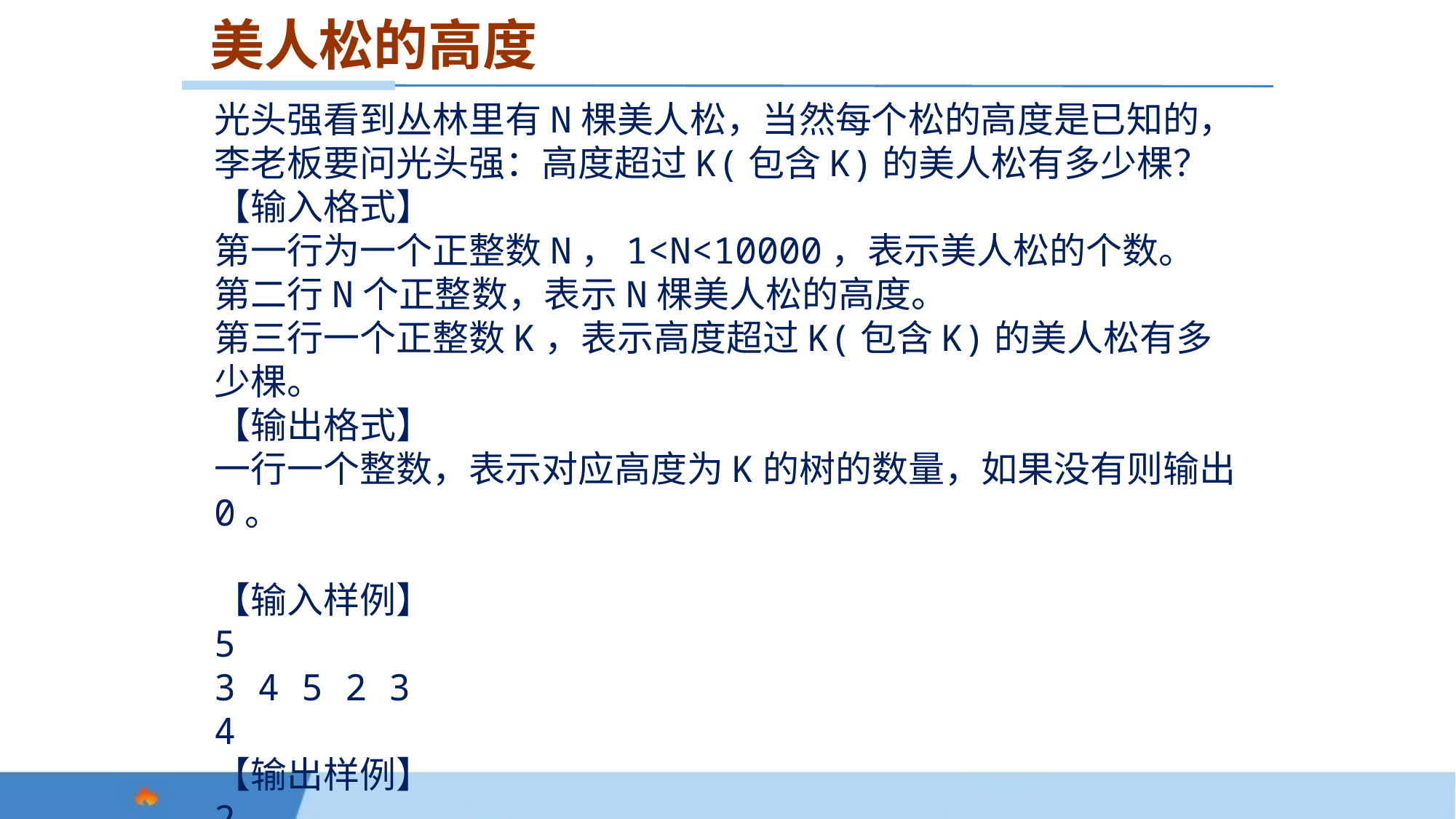

美人松的高度
光头强看到丛林里有N棵美人松，当然每个松的高度是已知的，李老板要问光头强：高度超过K(包含K)的美人松有多少棵？
【输入格式】
第一行为一个正整数N，1<N<10000，表示美人松的个数。
第二行N个正整数，表示N棵美人松的高度。
第三行一个正整数K，表示高度超过K(包含K)的美人松有多少棵。
【输出格式】
一行一个整数，表示对应高度为K的树的数量，如果没有则输出0。

【输入样例】
5
3 4 5 2 3
4
【输出样例】
2